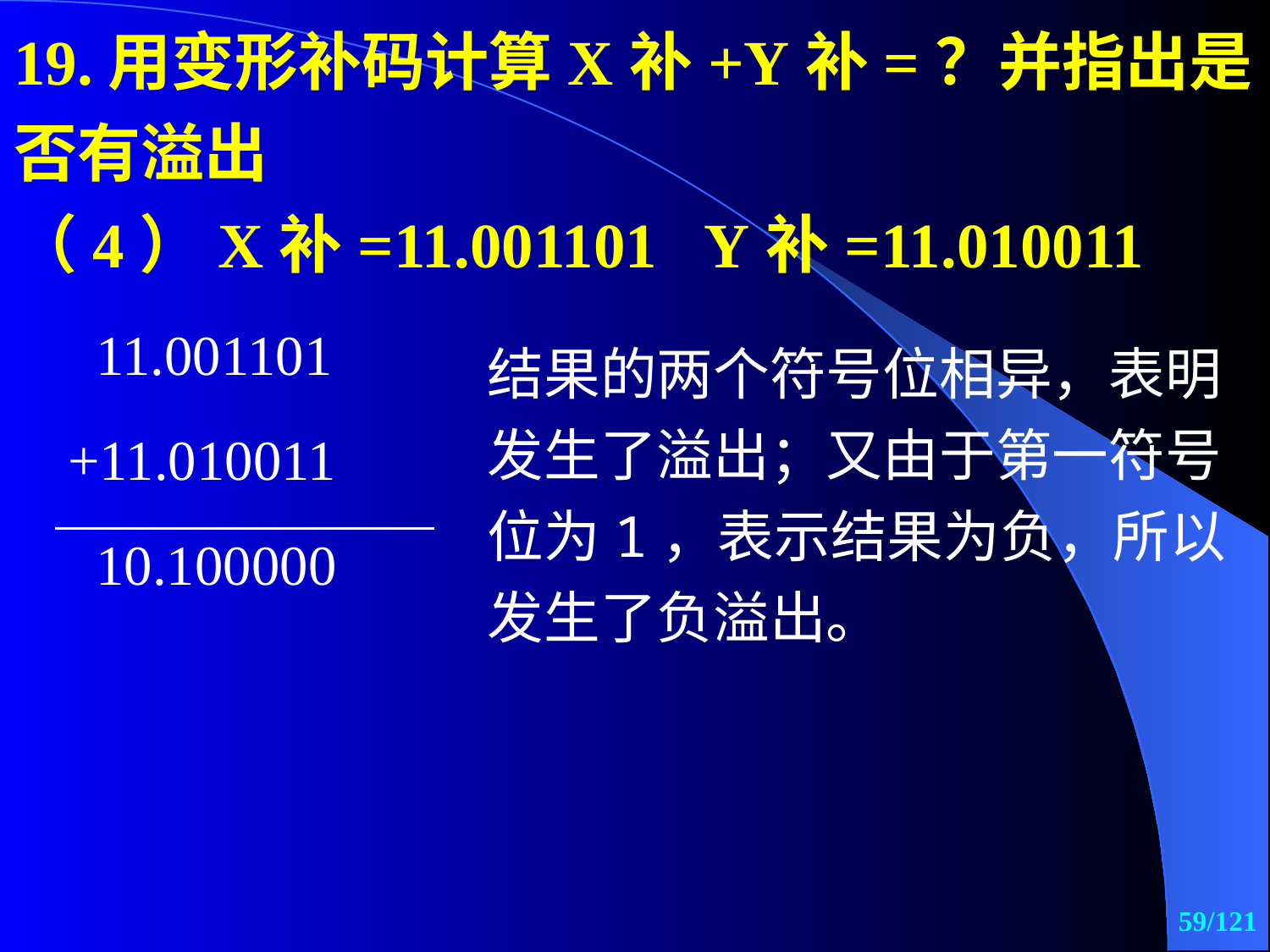

19.用变形补码计算X补+Y补=？并指出是否有溢出
（4）X补=11.001101   Y补=11.010011
| 11.001101 |
| --- |
| +11.010011 |
| 10.100000 |
结果的两个符号位相异，表明发生了溢出；又由于第一符号位为1，表示结果为负，所以发生了负溢出。
59/121